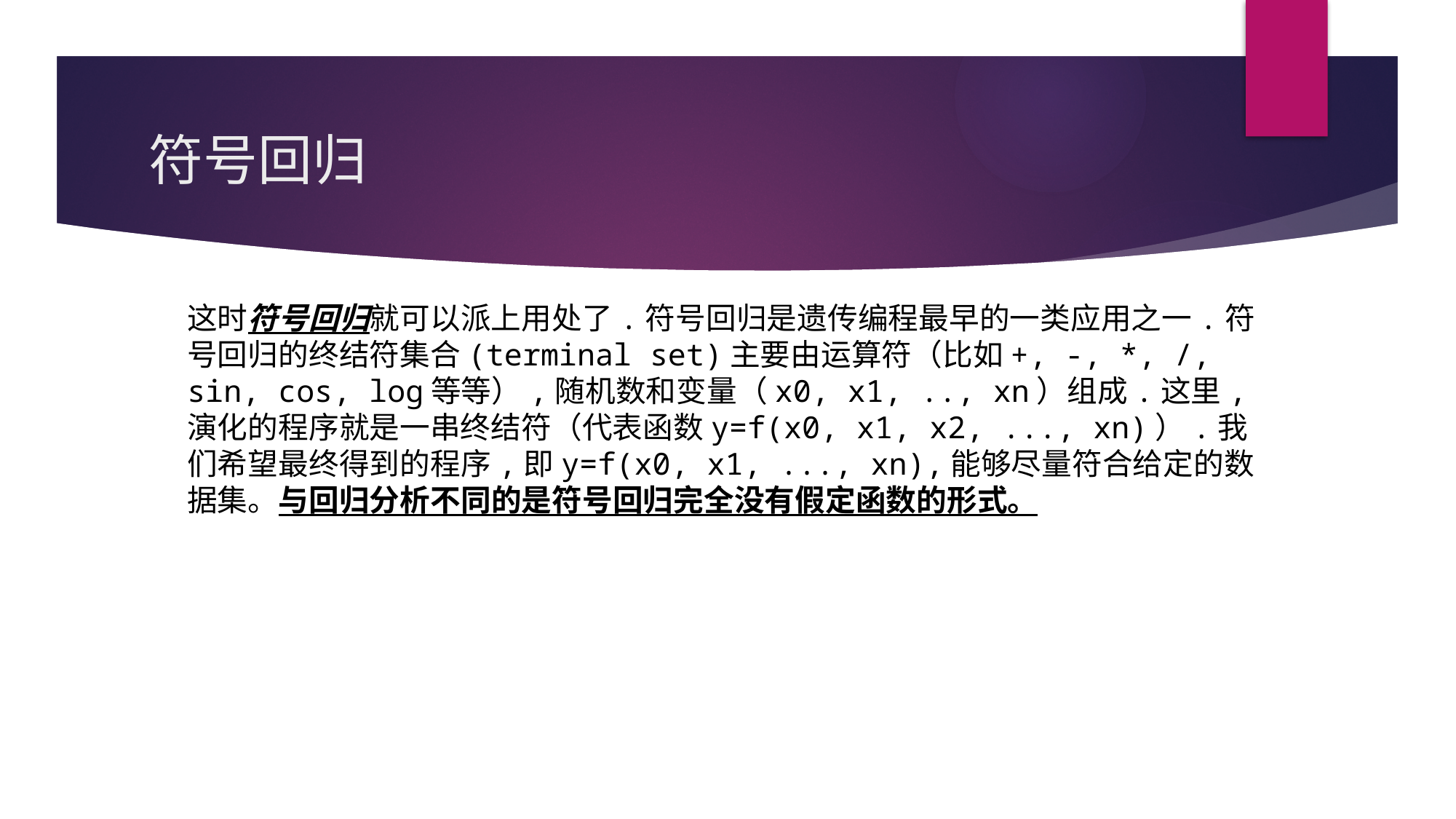

# 符号回归
这时符号回归就可以派上用处了.符号回归是遗传编程最早的一类应用之一.符号回归的终结符集合(terminal set)主要由运算符（比如+, -, *, /, sin, cos, log等等）,随机数和变量（x0, x1, .., xn）组成.这里,演化的程序就是一串终结符（代表函数y=f(x0, x1, x2, ..., xn)）.我们希望最终得到的程序,即y=f(x0, x1, ..., xn),能够尽量符合给定的数据集。与回归分析不同的是符号回归完全没有假定函数的形式。